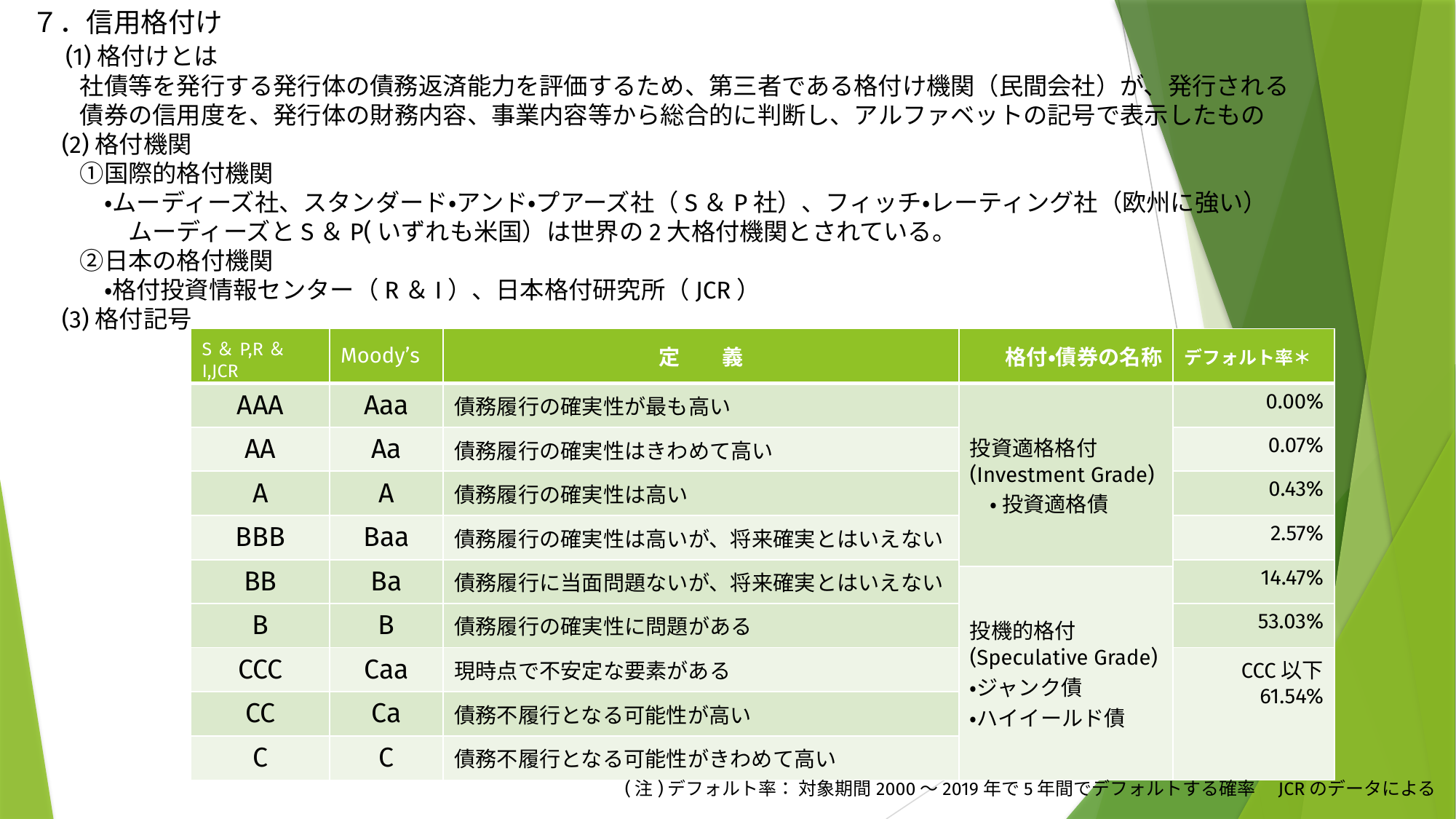

７．信用格付け
　(1)格付けとは
　　社債等を発行する発行体の債務返済能力を評価するため、第三者である格付け機関（民間会社）が、発行される
　　債券の信用度を、発行体の財務内容、事業内容等から総合的に判断し、アルファベットの記号で表示したもの
　(2)格付機関
　　①国際的格付機関
　　　・ムーディーズ社、スタンダード・アンド・プアーズ社（S＆P社）、フィッチ・レーティング社（欧州に強い）
　　　　ムーディーズとS＆P(いずれも米国）は世界の2大格付機関とされている。
　　②日本の格付機関
　　　・格付投資情報センター（R＆I）、日本格付研究所（JCR）
　(3)格付記号
| S＆P,R＆I,JCR | Moody’s | 定　　義 | 格付・債券の名称 | デフォルト率＊ |
| --- | --- | --- | --- | --- |
| AAA | Aaa | 債務履行の確実性が最も高い | 投資適格格付 (Investment Grade) ・ 投資適格債 | 0.00% |
| AA | Aa | 債務履行の確実性はきわめて高い |  | 0.07% |
| A | A | 債務履行の確実性は高い |  | 0.43% |
| BBB | Baa | 債務履行の確実性は高いが、将来確実とはいえない |  | 2.57% |
| BB | Ba | 債務履行に当面問題ないが、将来確実とはいえない |  | 14.47% |
|  |  |  | 投機的格付 (Speculative Grade) ・ジャンク債 ・ハイイールド債 |  |
| B | B | 債務履行の確実性に問題がある |  | 53.03% |
| CCC | Caa | 現時点で不安定な要素がある | 投機的格付 | CCC以下 61.54% |
| CC | Ca | 債務不履行となる可能性が高い |  |  |
| C | C | 債務不履行となる可能性がきわめて高い |  |  |
(注)デフォルト率： 対象期間2000～2019年で5年間でデフォルトする確率　JCRのデータによる